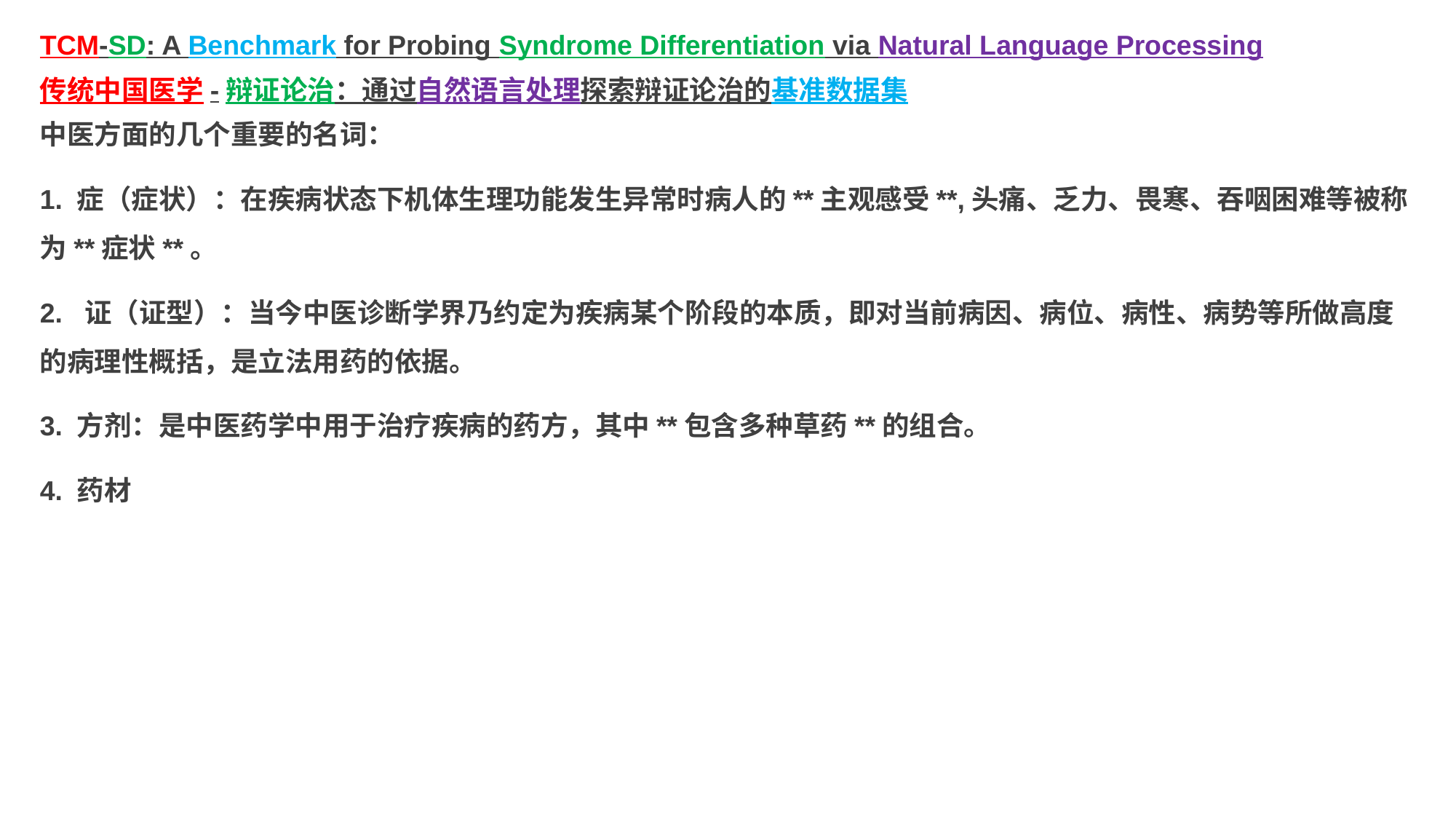

TCM-SD: A Benchmark for Probing Syndrome Differentiation via Natural Language Processing
传统中国医学-辩证论治：通过自然语言处理探索辩证论治的基准数据集
中医方面的几个重要的名词：
1. 症（症状）：在疾病状态下机体生理功能发生异常时病人的**主观感受**,头痛、乏力、畏寒、吞咽困难等被称为**症状**。
2.  证（证型）：当今中医诊断学界乃约定为疾病某个阶段的本质，即对当前病因、病位、病性、病势等所做高度的病理性概括，是立法用药的依据。
3. 方剂：是中医药学中用于治疗疾病的药方，其中**包含多种草药**的组合。
4. 药材